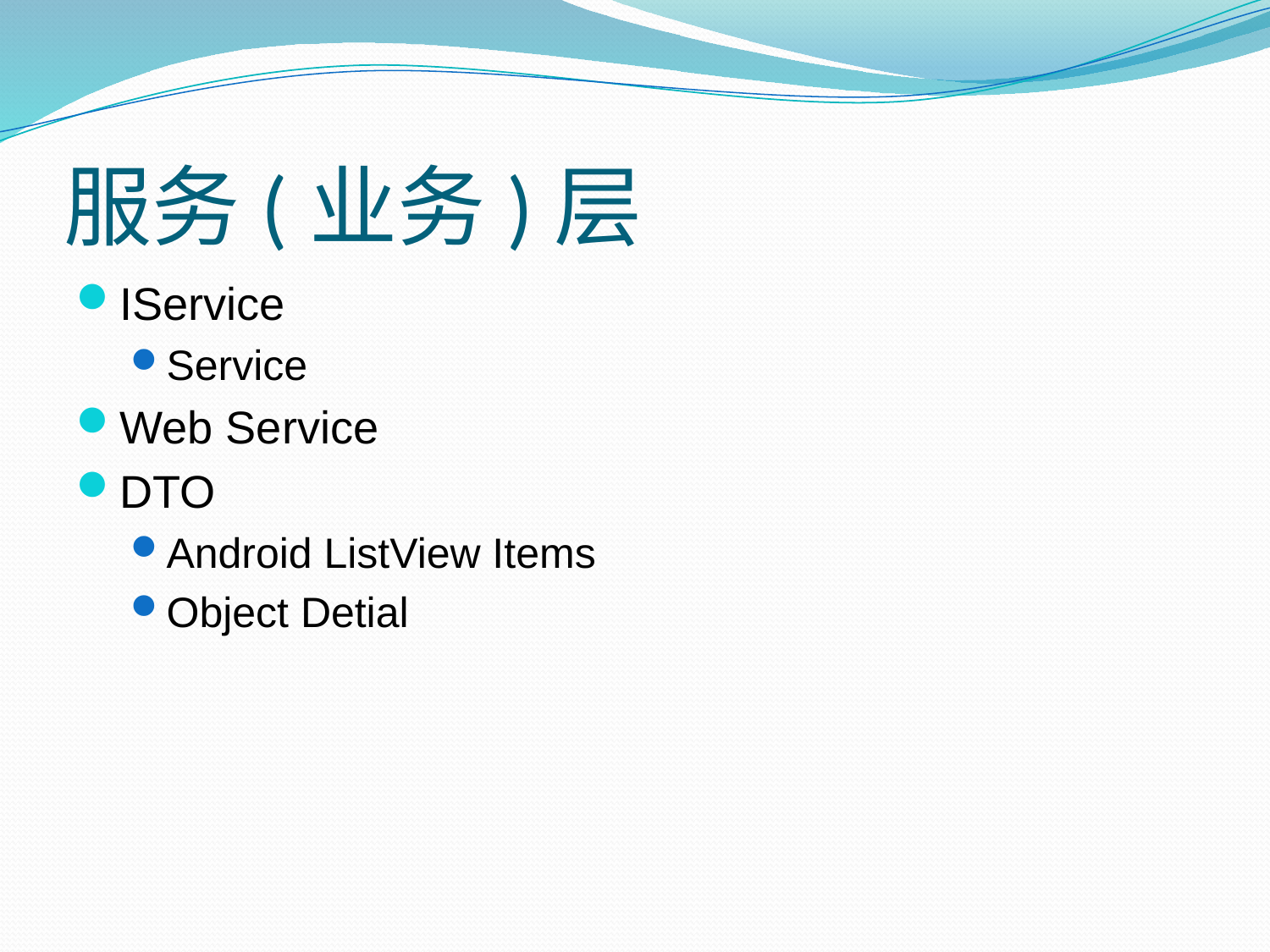

# 服务(业务)层
IService
Service
Web Service
DTO
Android ListView Items
Object Detial